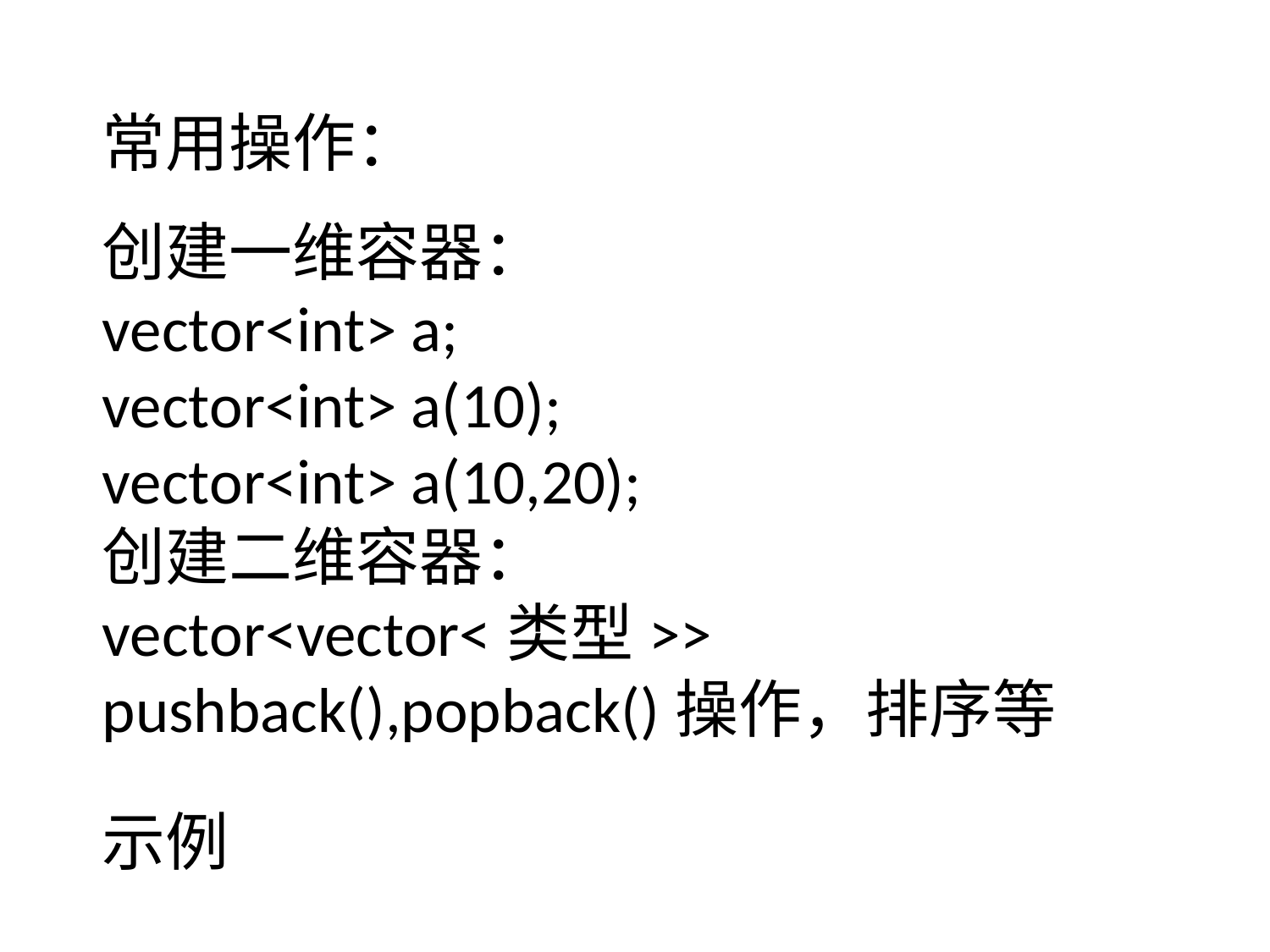

常用操作：
创建一维容器：
vector<int> a;
vector<int> a(10);
vector<int> a(10,20);
创建二维容器：
vector<vector<类型>>
pushback(),popback()操作，排序等
示例